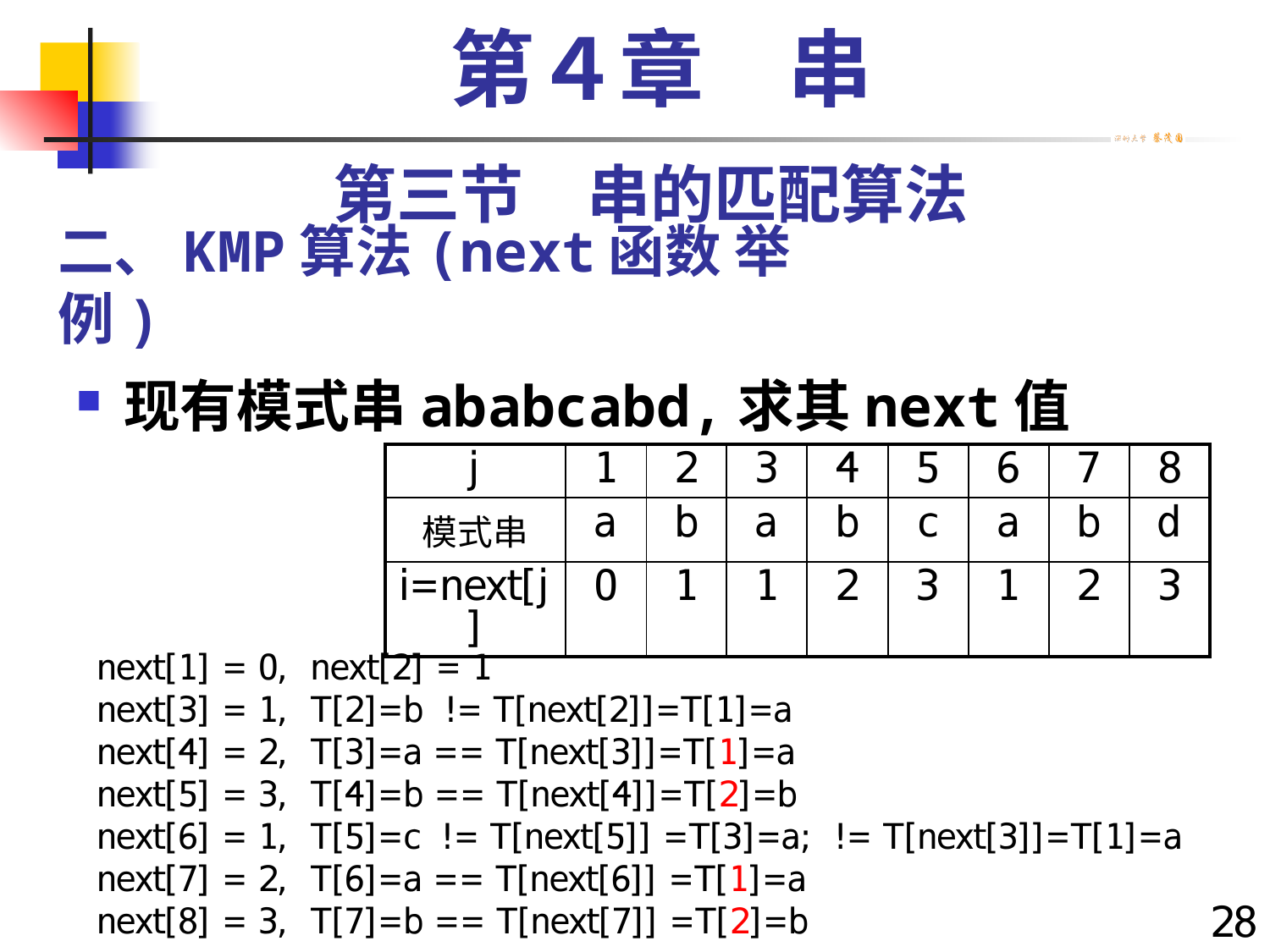

第４章　串
第三节　串的匹配算法
# 二、KMP算法(next函数 举例)
现有模式串ababcabd,求其next值
| j | 1 | 2 | 3 | 4 | 5 | 6 | 7 | 8 |
| --- | --- | --- | --- | --- | --- | --- | --- | --- |
| 模式串 | a | b | a | b | c | a | b | d |
| i=next[j] | 0 | 1 | 1 | 2 | 3 | 1 | 2 | 3 |
next[1] = 0,  next[2] = 1
next[3] = 1,  T[2]=b  != T[next[2]]=T[1]=a
next[4] = 2,  T[3]=a == T[next[3]]=T[1]=a
next[5] = 3,  T[4]=b == T[next[4]]=T[2]=b
next[6] = 1,  T[5]=c  != T[next[5]] =T[3]=a;  != T[next[3]]=T[1]=a
next[7] = 2,  T[6]=a == T[next[6]] =T[1]=a
next[8] = 3,  T[7]=b == T[next[7]] =T[2]=b
28